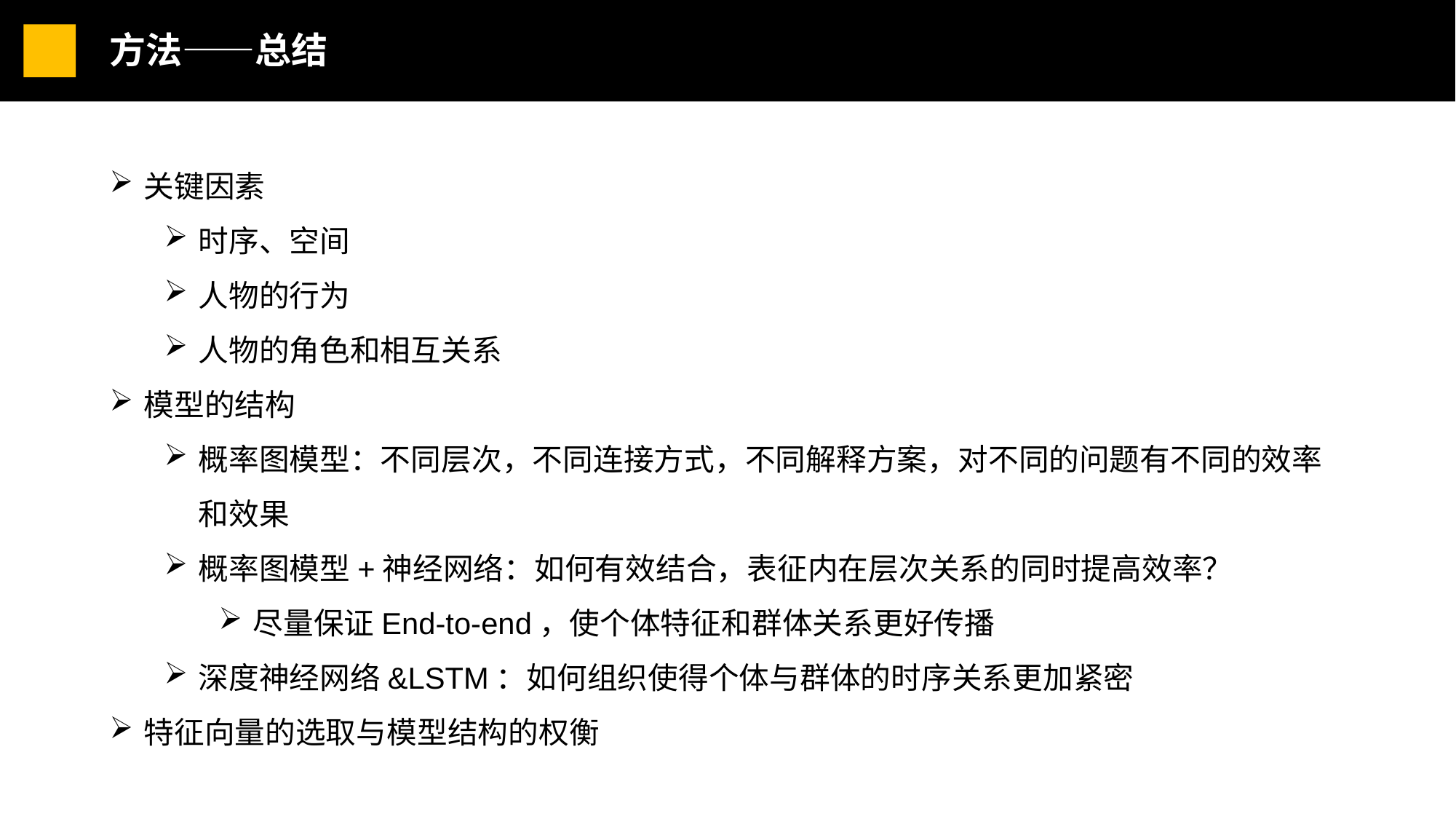

方法——总结
关键因素
时序、空间
人物的行为
人物的角色和相互关系
模型的结构
概率图模型：不同层次，不同连接方式，不同解释方案，对不同的问题有不同的效率和效果
概率图模型+神经网络：如何有效结合，表征内在层次关系的同时提高效率？
尽量保证End-to-end，使个体特征和群体关系更好传播
深度神经网络&LSTM：如何组织使得个体与群体的时序关系更加紧密
特征向量的选取与模型结构的权衡